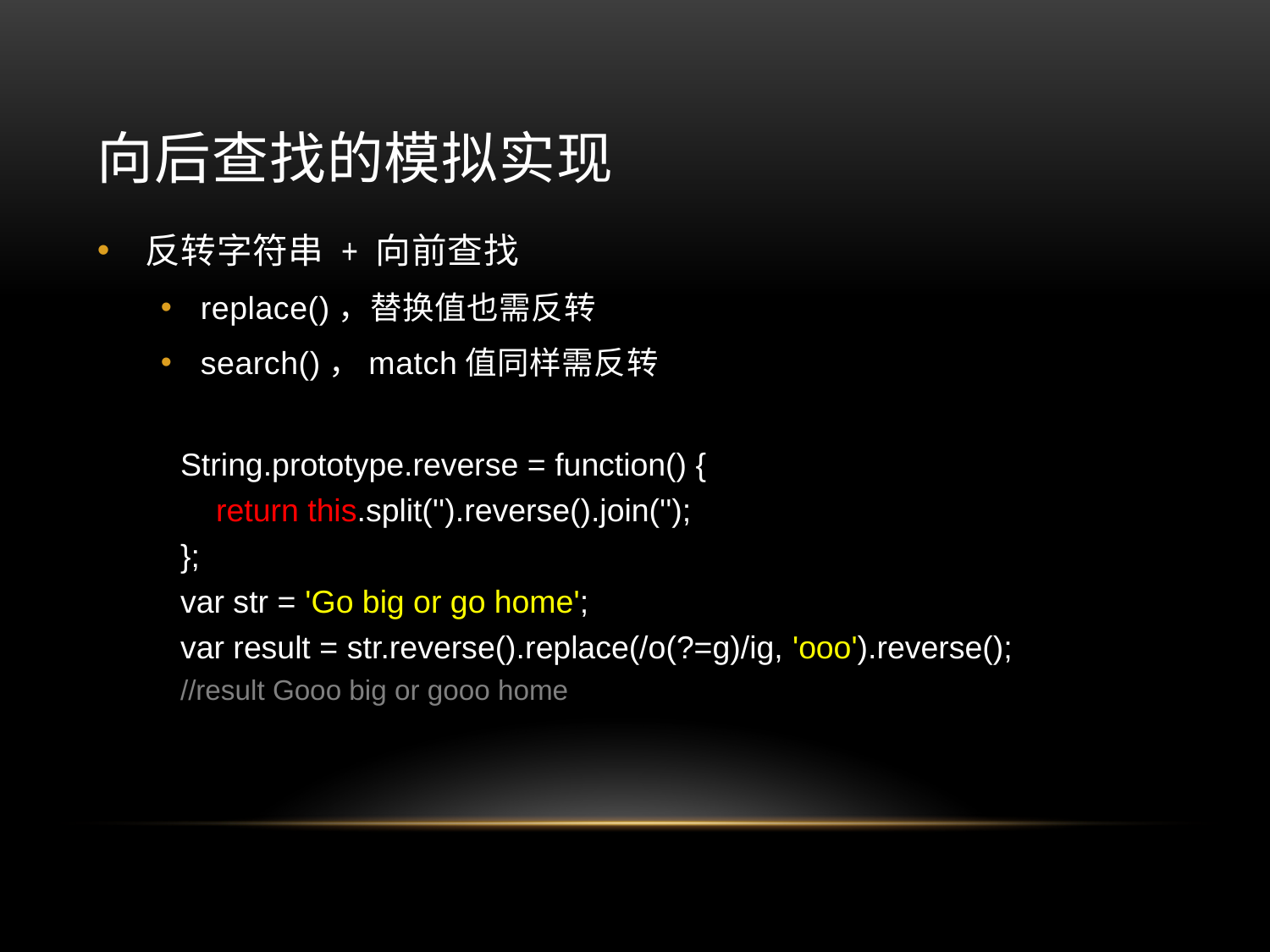

# 向后查找的模拟实现
反转字符串 + 向前查找
replace()，替换值也需反转
search()，match值同样需反转
String.prototype.reverse = function() {
    return this.split('').reverse().join('');
};
var str = 'Go big or go home';
var result = str.reverse().replace(/o(?=g)/ig, 'ooo').reverse();
//result Gooo big or gooo home